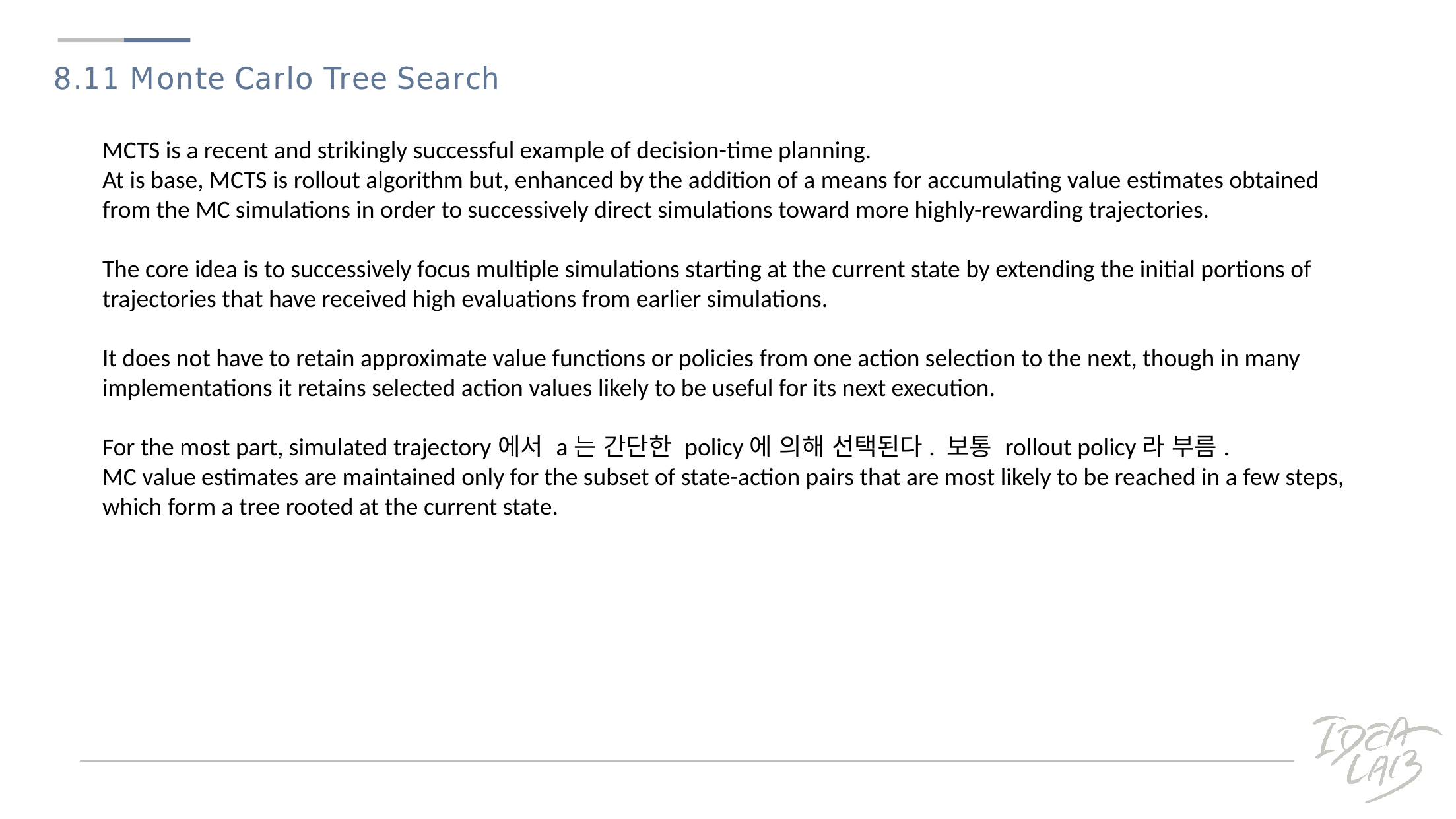

8.11 Monte Carlo Tree Search
MCTS is a recent and strikingly successful example of decision-time planning.
At is base, MCTS is rollout algorithm but, enhanced by the addition of a means for accumulating value estimates obtained from the MC simulations in order to successively direct simulations toward more highly-rewarding trajectories.

The core idea is to successively focus multiple simulations starting at the current state by extending the initial portions of trajectories that have received high evaluations from earlier simulations.

It does not have to retain approximate value functions or policies from one action selection to the next, though in many implementations it retains selected action values likely to be useful for its next execution.

For the most part, simulated trajectory에서 a는 간단한 policy에 의해 선택된다. 보통 rollout policy라 부름.
MC value estimates are maintained only for the subset of state-action pairs that are most likely to be reached in a few steps, which form a tree rooted at the current state.